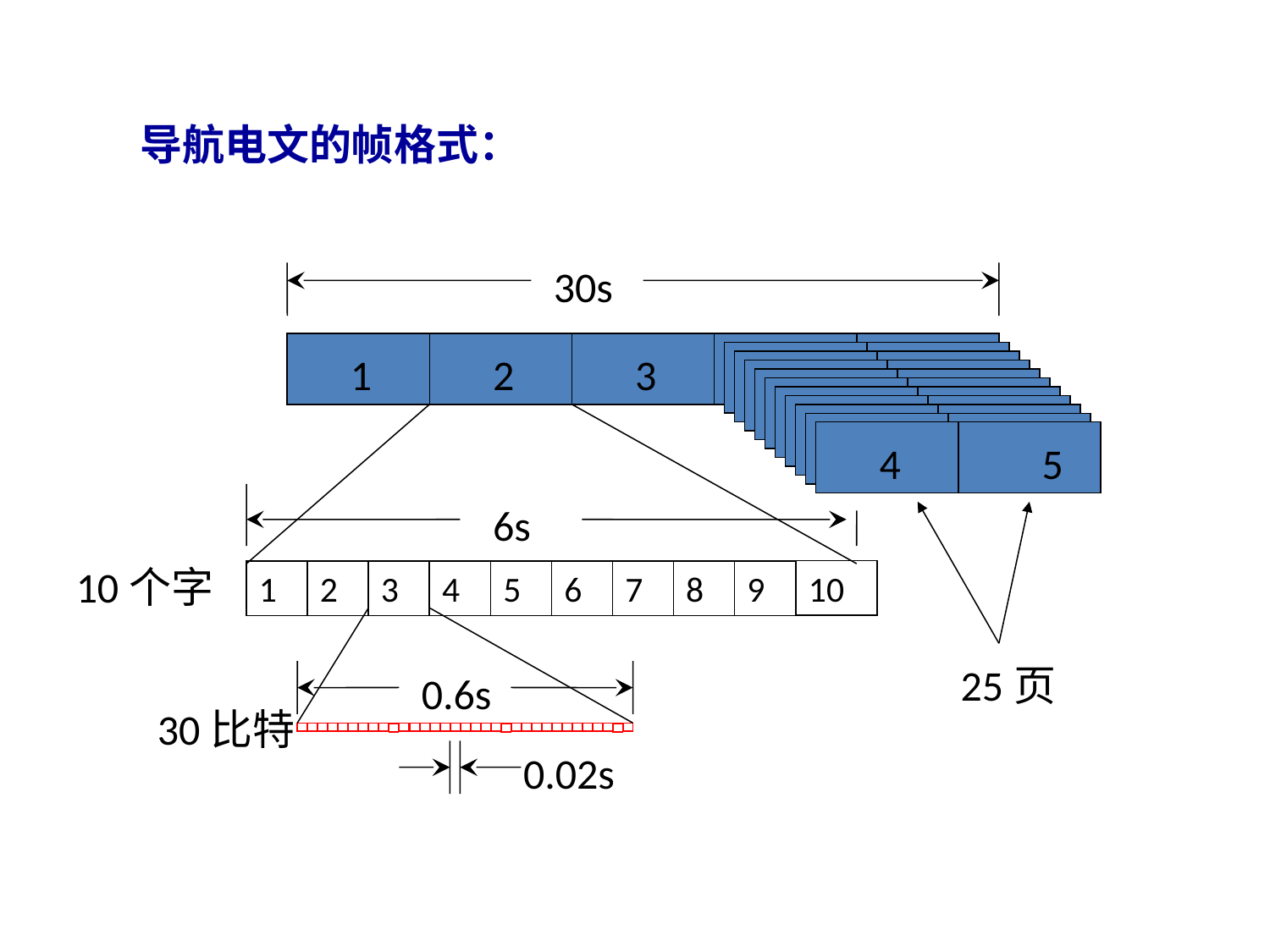

导航电文的帧格式：
30s

1
2
3

4
5

6s

10
1
2
3
4
5
6
7
8
9

0.6s

0.02s

10个字
25页
30比特